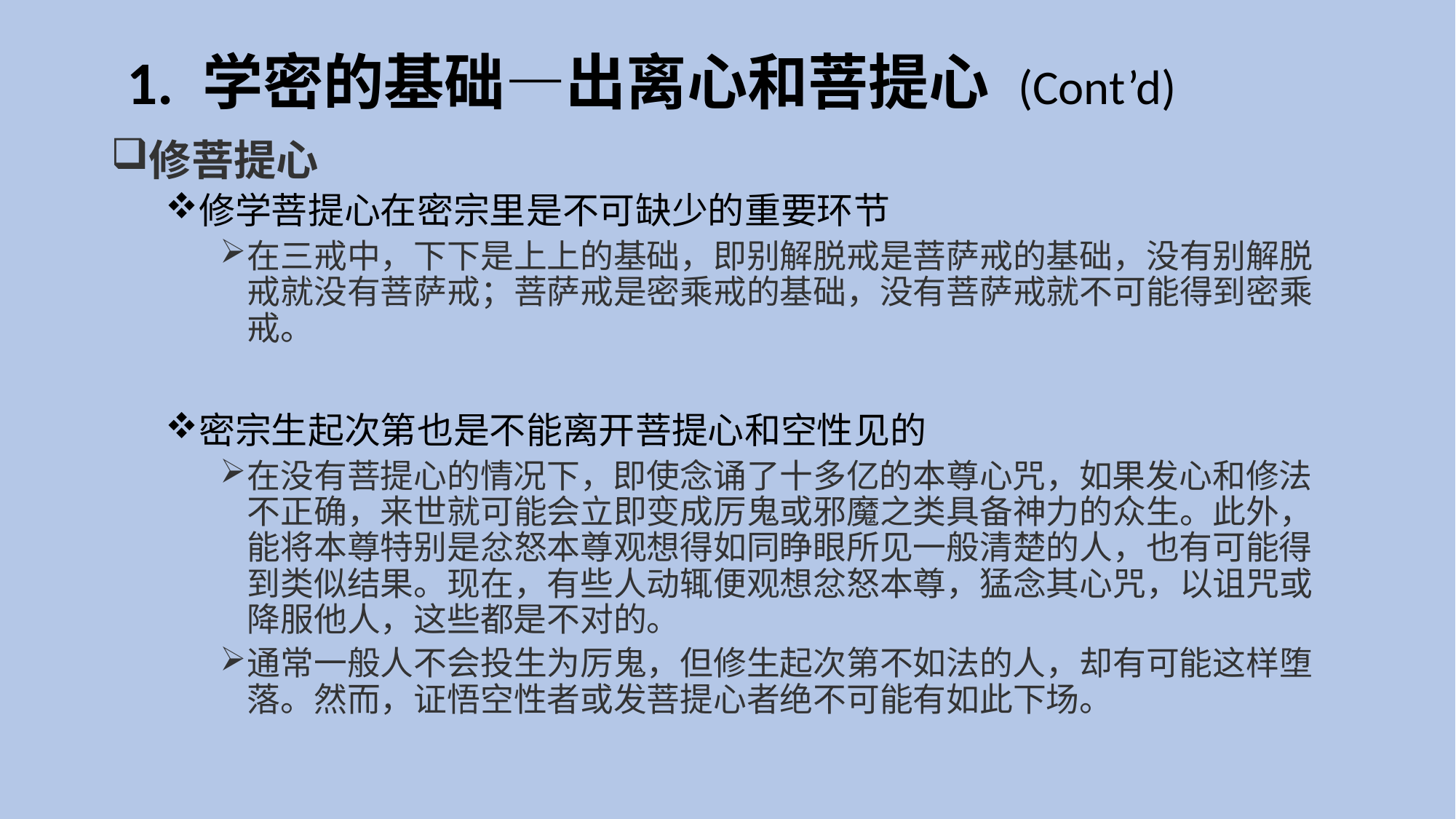

# 1. 学密的基础—出离心和菩提心 (Cont’d)
修菩提心
修学菩提心在密宗里是不可缺少的重要环节
在三戒中，下下是上上的基础，即别解脱戒是菩萨戒的基础，没有别解脱戒就没有菩萨戒；菩萨戒是密乘戒的基础，没有菩萨戒就不可能得到密乘戒。

密宗生起次第也是不能离开菩提心和空性见的
在没有菩提心的情况下，即使念诵了十多亿的本尊心咒，如果发心和修法不正确，来世就可能会立即变成厉鬼或邪魔之类具备神力的众生。此外，能将本尊特别是忿怒本尊观想得如同睁眼所见一般清楚的人，也有可能得到类似结果。现在，有些人动辄便观想忿怒本尊，猛念其心咒，以诅咒或降服他人，这些都是不对的。
通常一般人不会投生为厉鬼，但修生起次第不如法的人，却有可能这样堕落。然而，证悟空性者或发菩提心者绝不可能有如此下场。